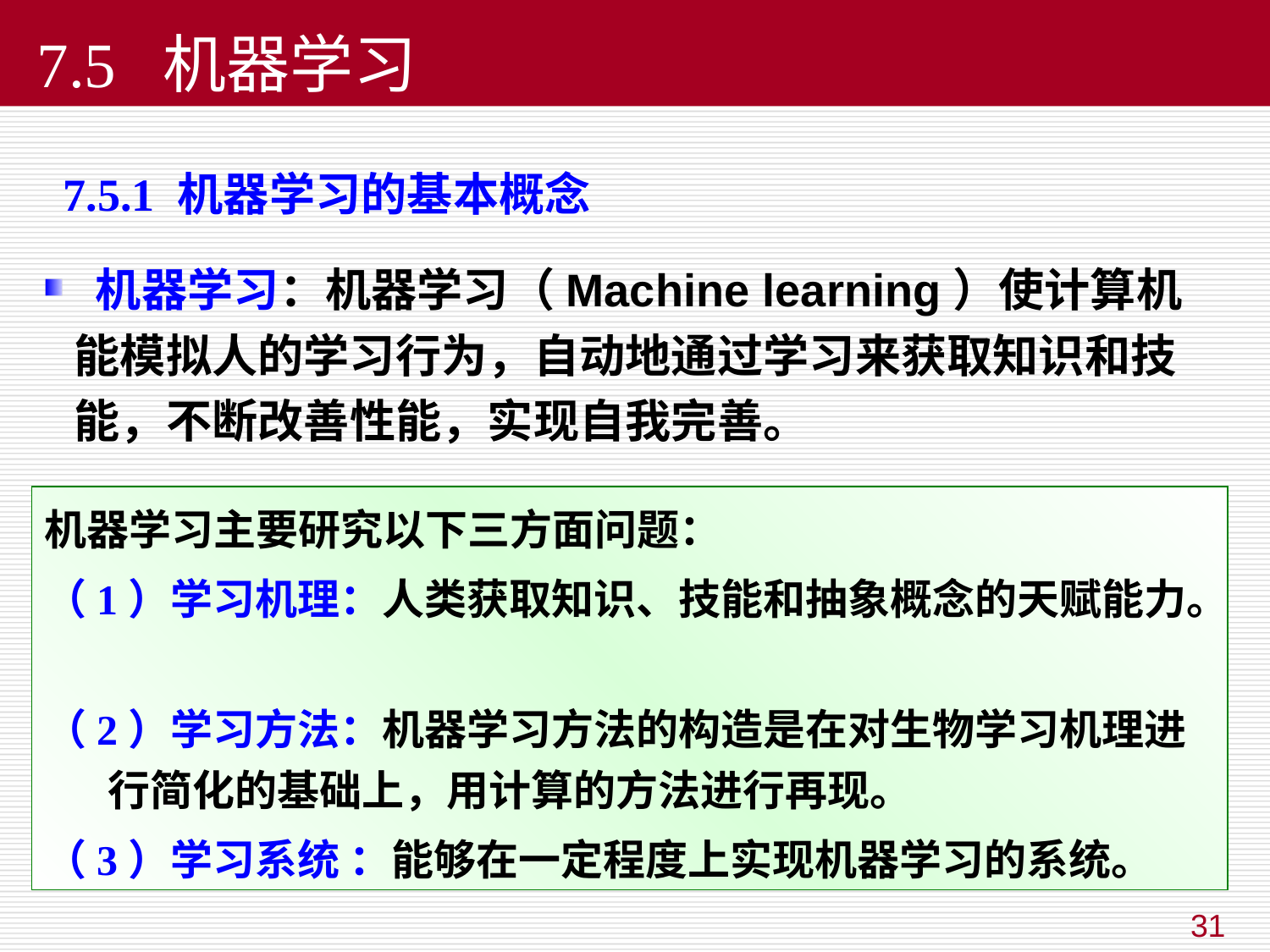

7.5  机器学习
7.5.1 机器学习的基本概念
 机器学习：机器学习（Machine learning）使计算机能模拟人的学习行为，自动地通过学习来获取知识和技能，不断改善性能，实现自我完善。
机器学习主要研究以下三方面问题：
（1）学习机理：人类获取知识、技能和抽象概念的天赋能力。
（2）学习方法：机器学习方法的构造是在对生物学习机理进行简化的基础上，用计算的方法进行再现。
（3）学习系统 ：能够在一定程度上实现机器学习的系统。
31